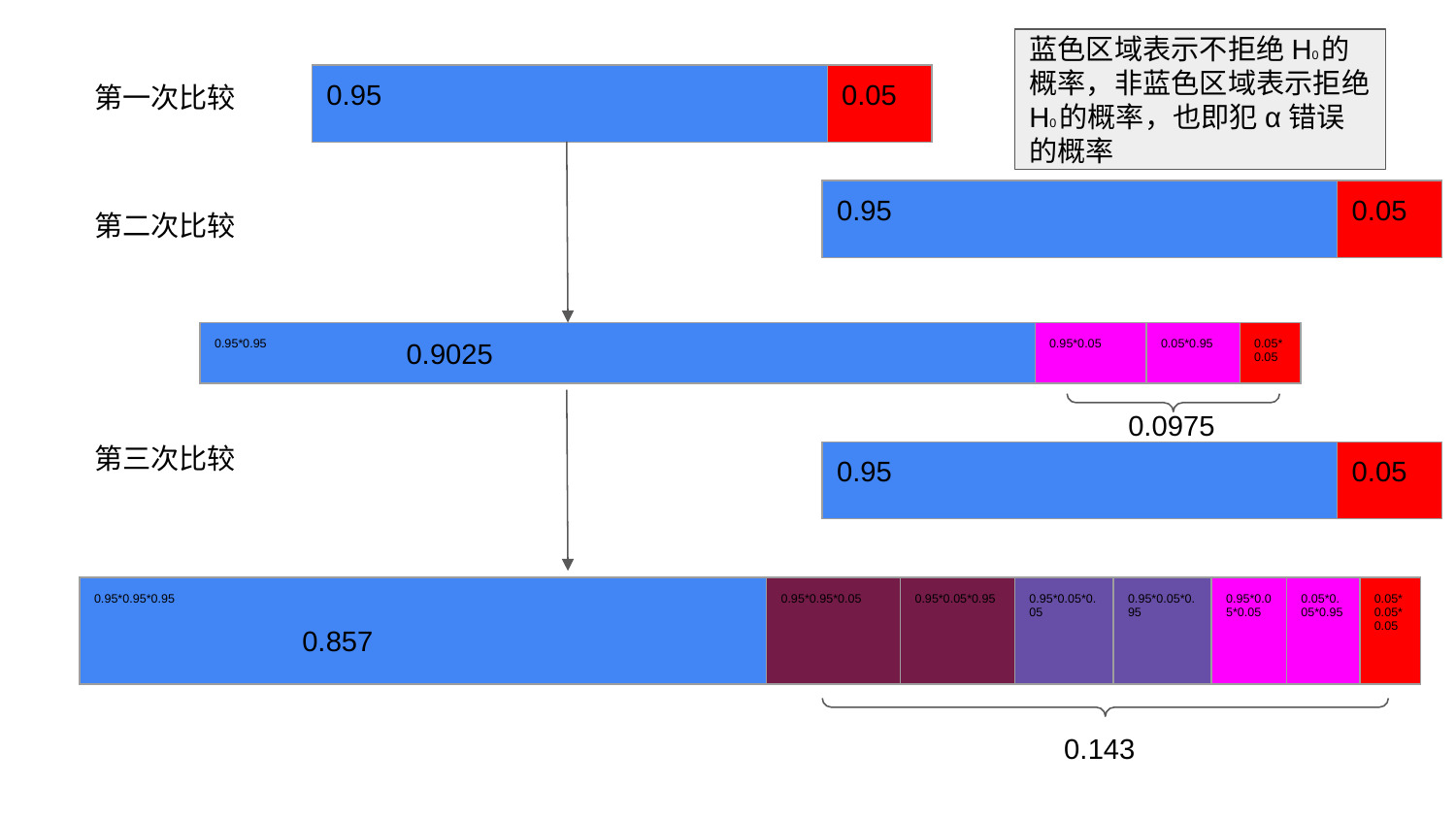

蓝色区域表示不拒绝H0的概率，非蓝色区域表示拒绝H0的概率，也即犯α错误的概率
第一次比较
| 0.95 | 0.05 |
| --- | --- |
| 0.95 | 0.05 |
| --- | --- |
第二次比较

0.9025
| 0.95\*0.95 | 0.95\*0.05 | 0.05\*0.95 | 0.05\*0.05 |
| --- | --- | --- | --- |
0.0975

第三次比较
| 0.95 | 0.05 |
| --- | --- |
| 0.95\*0.95\*0.95 | 0.95\*0.95\*0.05 | 0.95\*0.05\*0.95 | 0.95\*0.05\*0.05 | 0.95\*0.05\*0.95 | 0.95\*0.05\*0.05 | 0.05\*0.05\*0.95 | 0.05\*0.05\*0.05 |
| --- | --- | --- | --- | --- | --- | --- | --- |
0.857
0.143